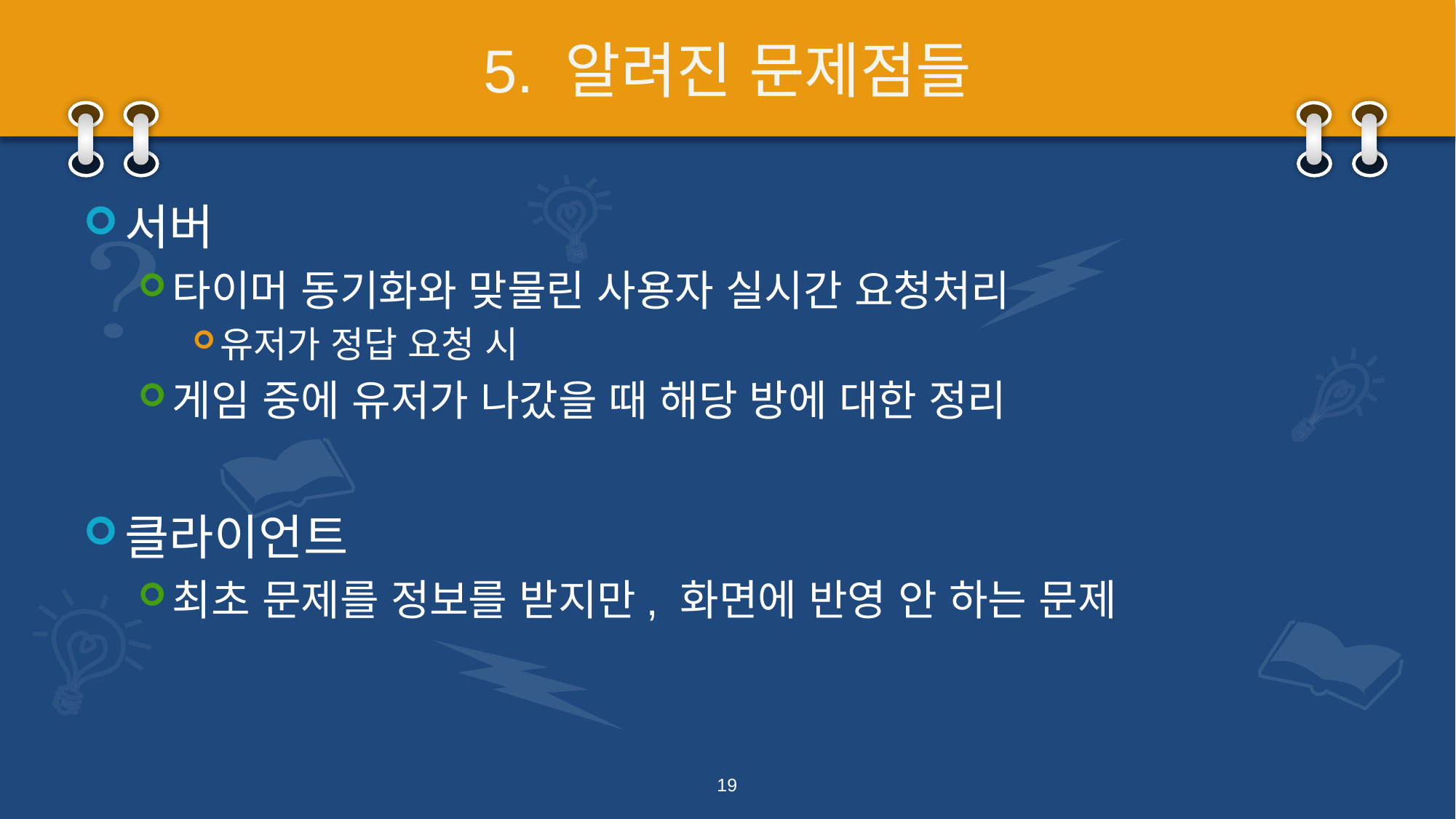

# 5. 알려진 문제점들
서버
타이머 동기화와 맞물린 사용자 실시간 요청처리
유저가 정답 요청 시
게임 중에 유저가 나갔을 때 해당 방에 대한 정리

클라이언트
최초 문제를 정보를 받지만, 화면에 반영 안 하는 문제
19